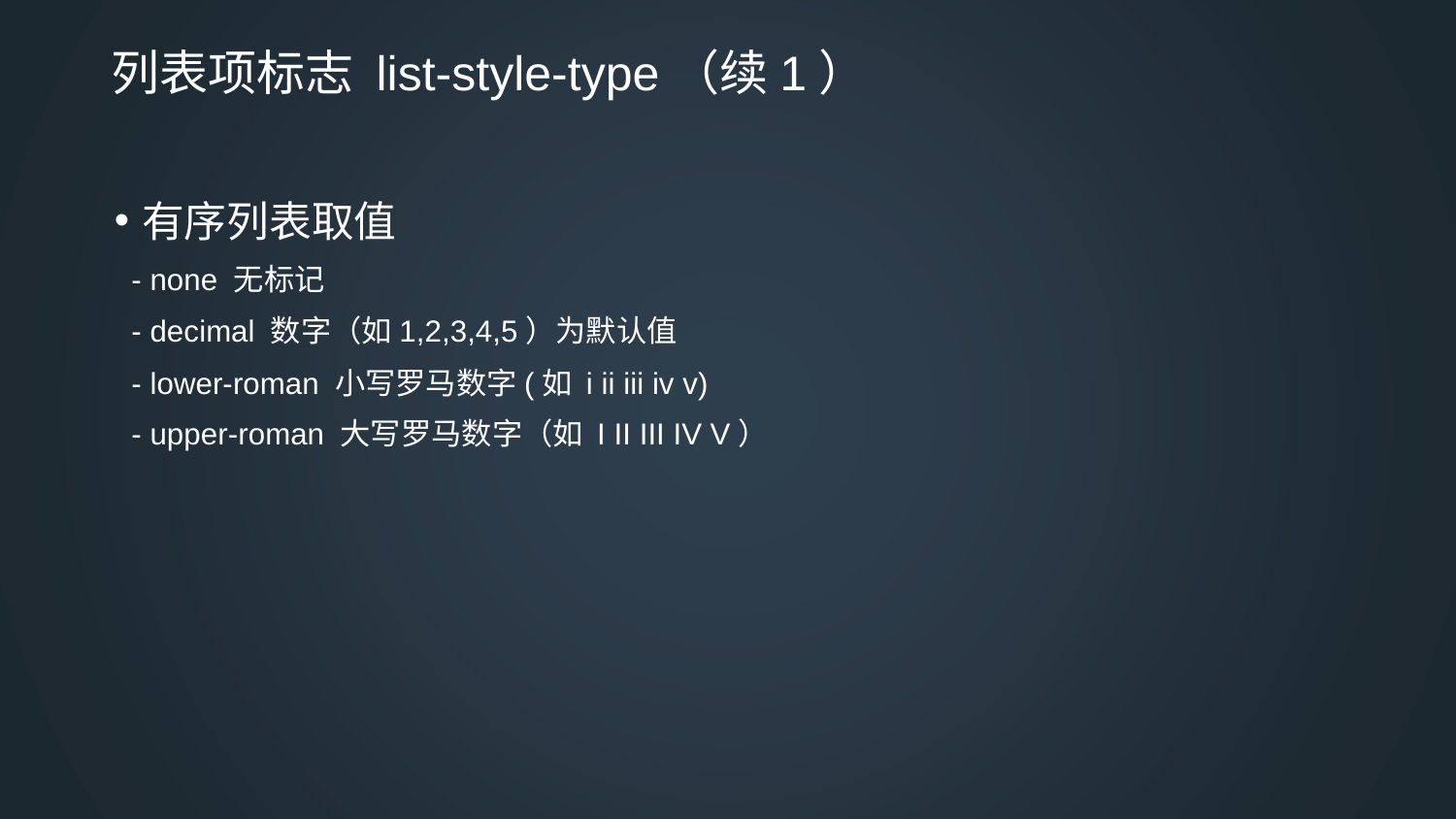

# 列表项标志 list-style-type（续1）
有序列表取值
  - none 无标记
  - decimal 数字（如1,2,3,4,5）为默认值
  - lower-roman 小写罗马数字(如 i ii iii iv v)
  - upper-roman 大写罗马数字（如 I II III IV V）